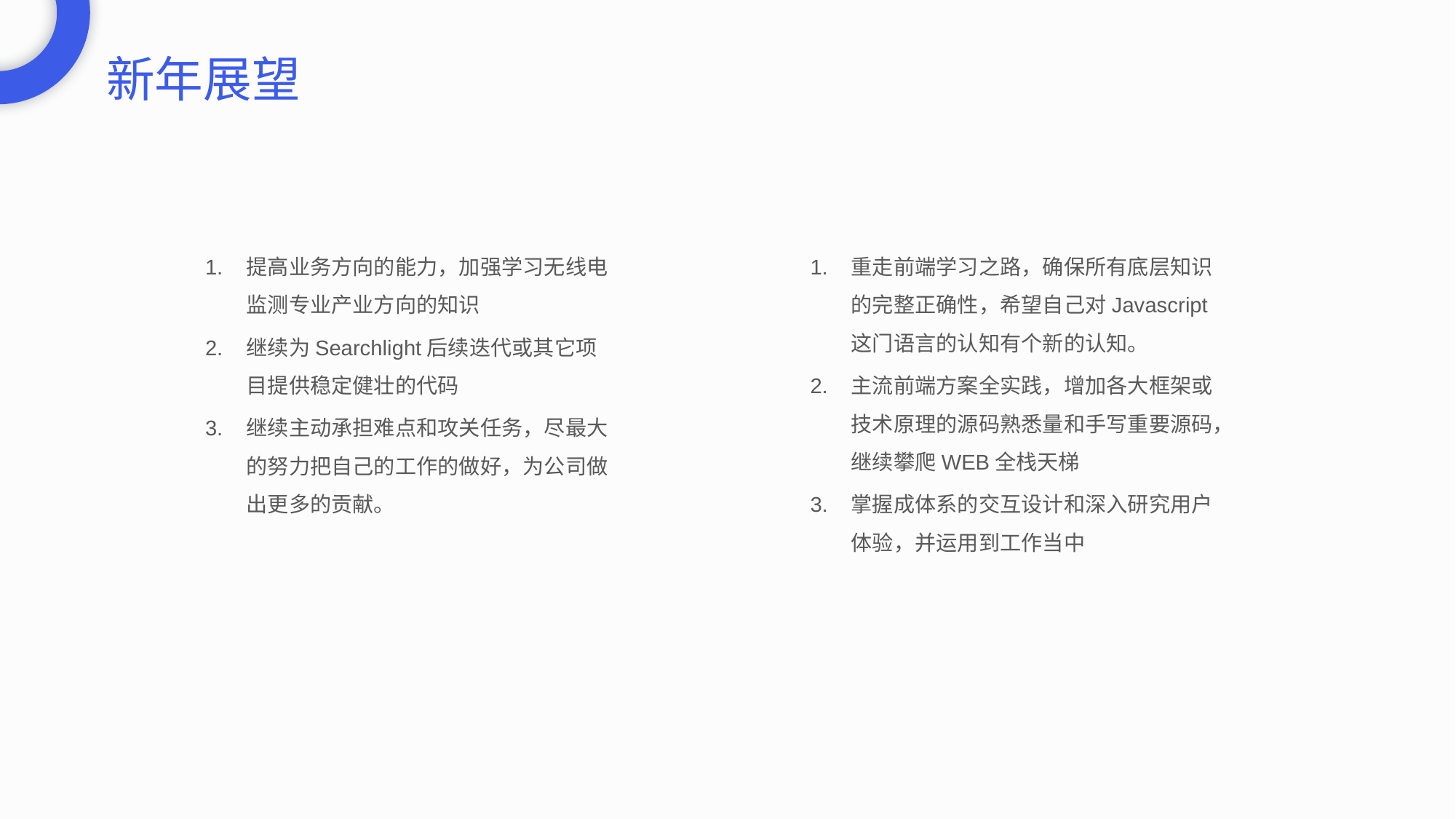

新年展望
提高业务方向的能力，加强学习无线电监测专业产业方向的知识
继续为Searchlight后续迭代或其它项目提供稳定健壮的代码
继续主动承担难点和攻关任务，尽最大的努力把自己的工作的做好，为公司做出更多的贡献。

重走前端学习之路，确保所有底层知识的完整正确性，希望自己对Javascript这门语言的认知有个新的认知。
主流前端方案全实践，增加各大框架或技术原理的源码熟悉量和手写重要源码，继续攀爬WEB全栈天梯
掌握成体系的交互设计和深入研究用户体验，并运用到工作当中